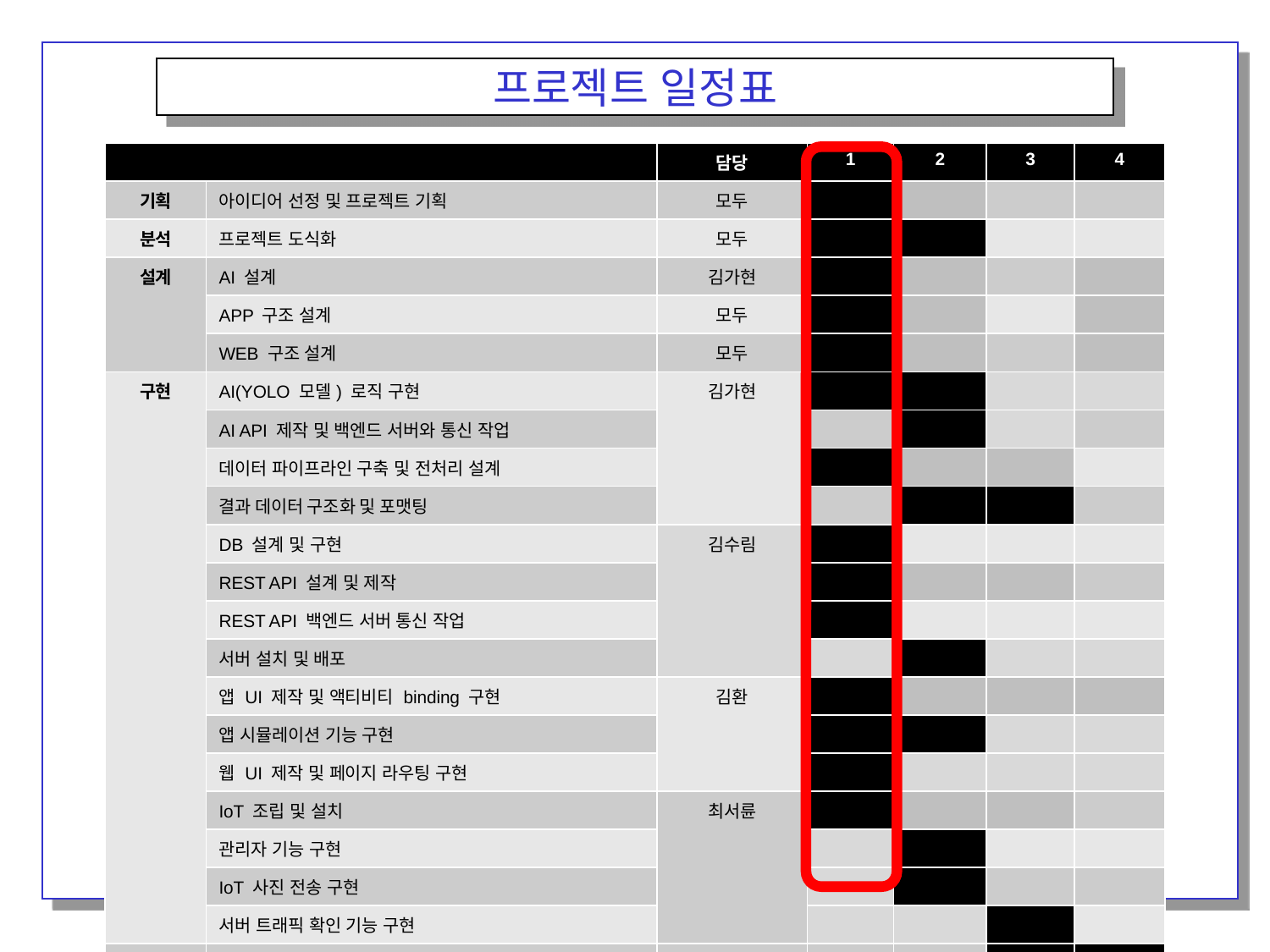

프로젝트 일정표
|  |  | 담당 | 1 | 2 | 3 | 4 |
| --- | --- | --- | --- | --- | --- | --- |
| 기획 | 아이디어 선정 및 프로젝트 기획 | 모두 |  |  |  |  |
| 분석 | 프로젝트 도식화 | 모두 |  |  |  |  |
| 설계 | AI 설계 | 김가현 |  |  |  |  |
|  | APP 구조 설계 | 모두 |  |  |  |  |
|  | WEB 구조 설계 | 모두 |  |  |  |  |
| 구현 | AI(YOLO 모델) 로직 구현 | 김가현 |  |  |  |  |
|  | AI API 제작 및 백엔드 서버와 통신 작업 |  |  |  |  |  |
|  | 데이터 파이프라인 구축 및 전처리 설계 |  |  |  |  |  |
|  | 결과 데이터 구조화 및 포맷팅 |  |  |  |  |  |
|  | DB 설계 및 구현 | 김수림 |  |  |  |  |
|  | REST API 설계 및 제작 |  |  |  |  |  |
|  | REST API 백엔드 서버 통신 작업 |  |  |  |  |  |
|  | 서버 설치 및 배포 |  |  |  |  |  |
|  | 앱 UI 제작 및 액티비티 binding 구현 | 김환 |  |  |  |  |
|  | 앱 시뮬레이션 기능 구현 |  |  |  |  |  |
|  | 웹 UI 제작 및 페이지 라우팅 구현 |  |  |  |  |  |
|  | IoT 조립 및 설치 | 최서륜 |  |  |  |  |
|  | 관리자 기능 구현 |  |  |  |  |  |
|  | IoT 사진 전송 구현 |  |  |  |  |  |
|  | 서버 트래픽 확인 기능 구현 |  |  |  |  |  |
| 평가 | 유지보수 | 모두 |  |  |  |  |

6